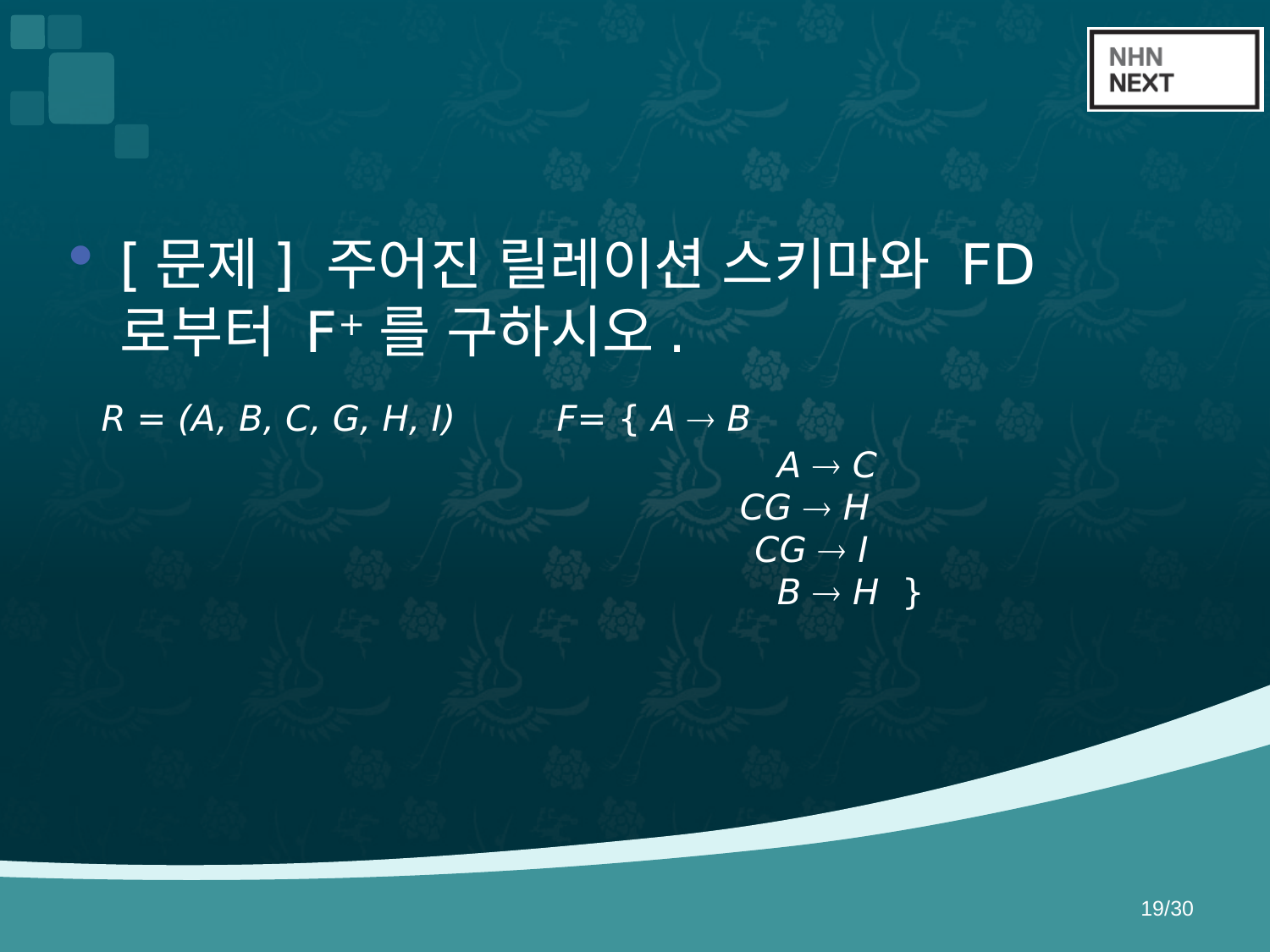

#
[문제] 주어진 릴레이션 스키마와 FD로부터 F+를 구하시오.
  R = (A, B, C, G, H, I)	     F= { A → B
	  				  A → C
				          CG → H
					CG → I
					  B → H  }

19/30